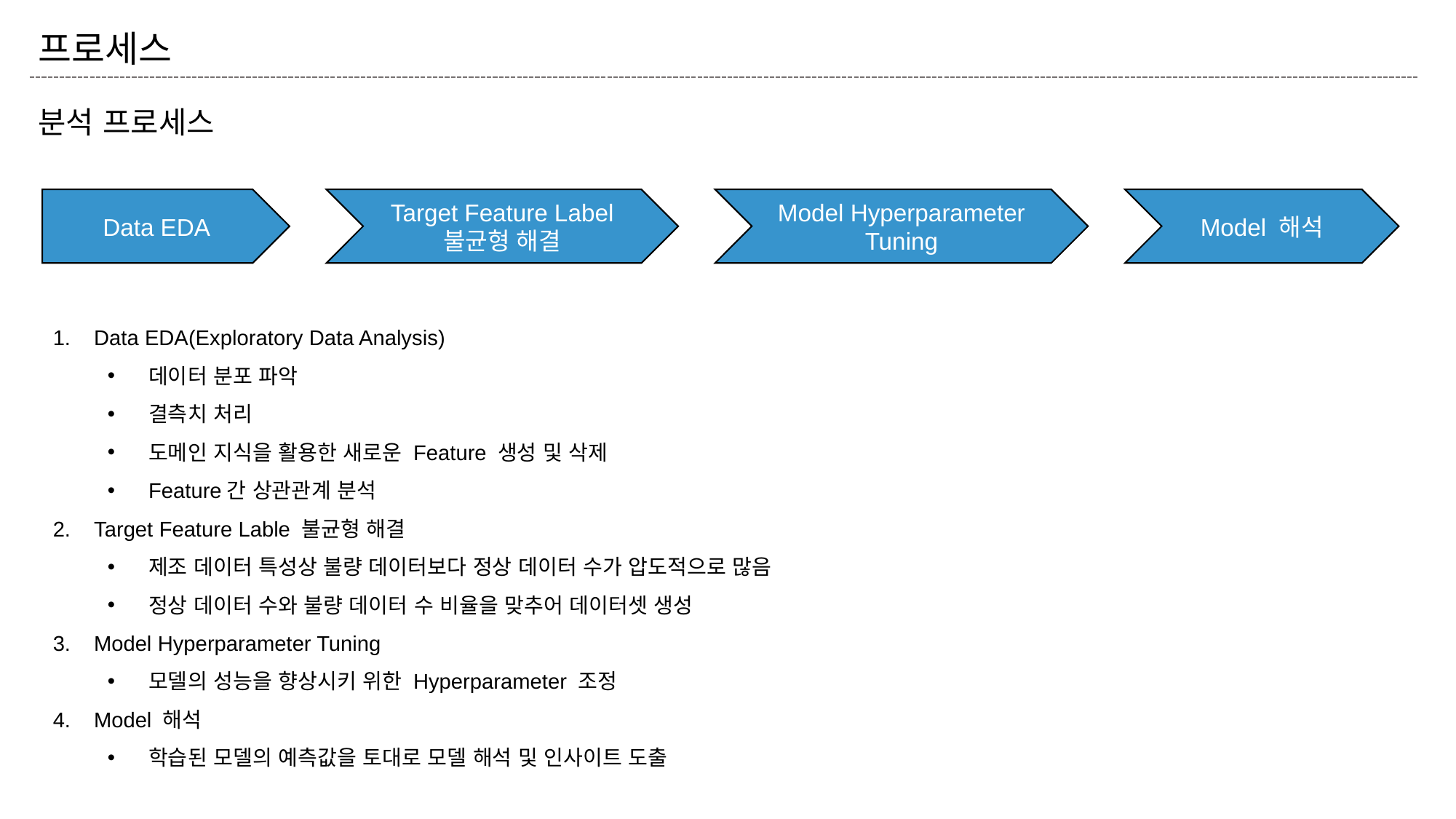

프로세스
분석 프로세스
Data EDA
Target Feature Label
불균형 해결
Model Hyperparameter Tuning
Model 해석
Data EDA(Exploratory Data Analysis)
데이터 분포 파악
결측치 처리
도메인 지식을 활용한 새로운 Feature 생성 및 삭제
Feature간 상관관계 분석
Target Feature Lable 불균형 해결
제조 데이터 특성상 불량 데이터보다 정상 데이터 수가 압도적으로 많음
정상 데이터 수와 불량 데이터 수 비율을 맞추어 데이터셋 생성
Model Hyperparameter Tuning
모델의 성능을 향상시키 위한 Hyperparameter 조정
Model 해석
학습된 모델의 예측값을 토대로 모델 해석 및 인사이트 도출